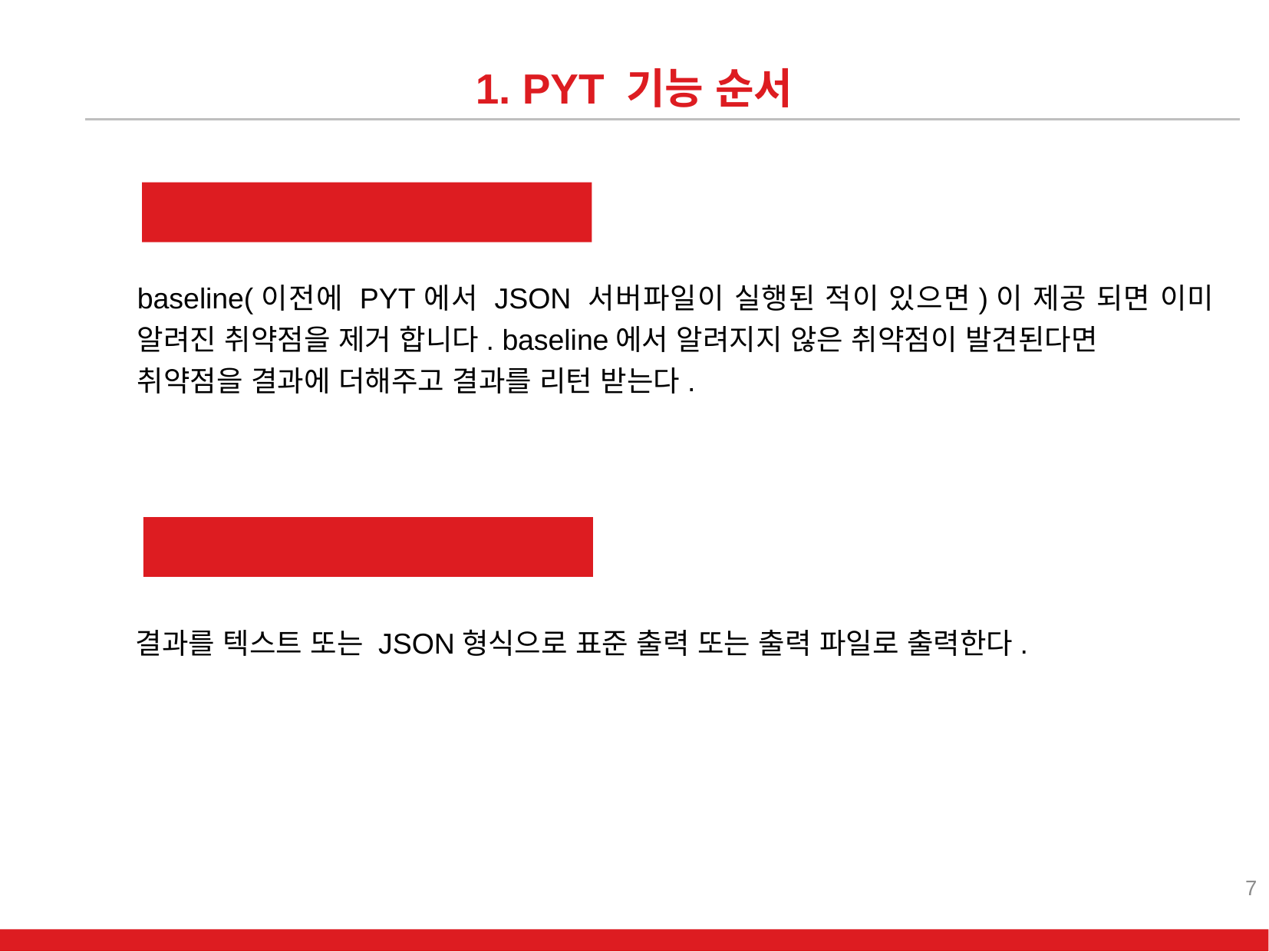

1. PYT 기능 순서
7단계
baseline(이전에 PYT에서 JSON 서버파일이 실행된 적이 있으면)이 제공 되면 이미 알려진 취약점을 제거 합니다. baseline에서 알려지지 않은 취약점이 발견된다면
취약점을 결과에 더해주고 결과를 리턴 받는다.
8단계
결과를 텍스트 또는 JSON형식으로 표준 출력 또는 출력 파일로 출력한다.
7